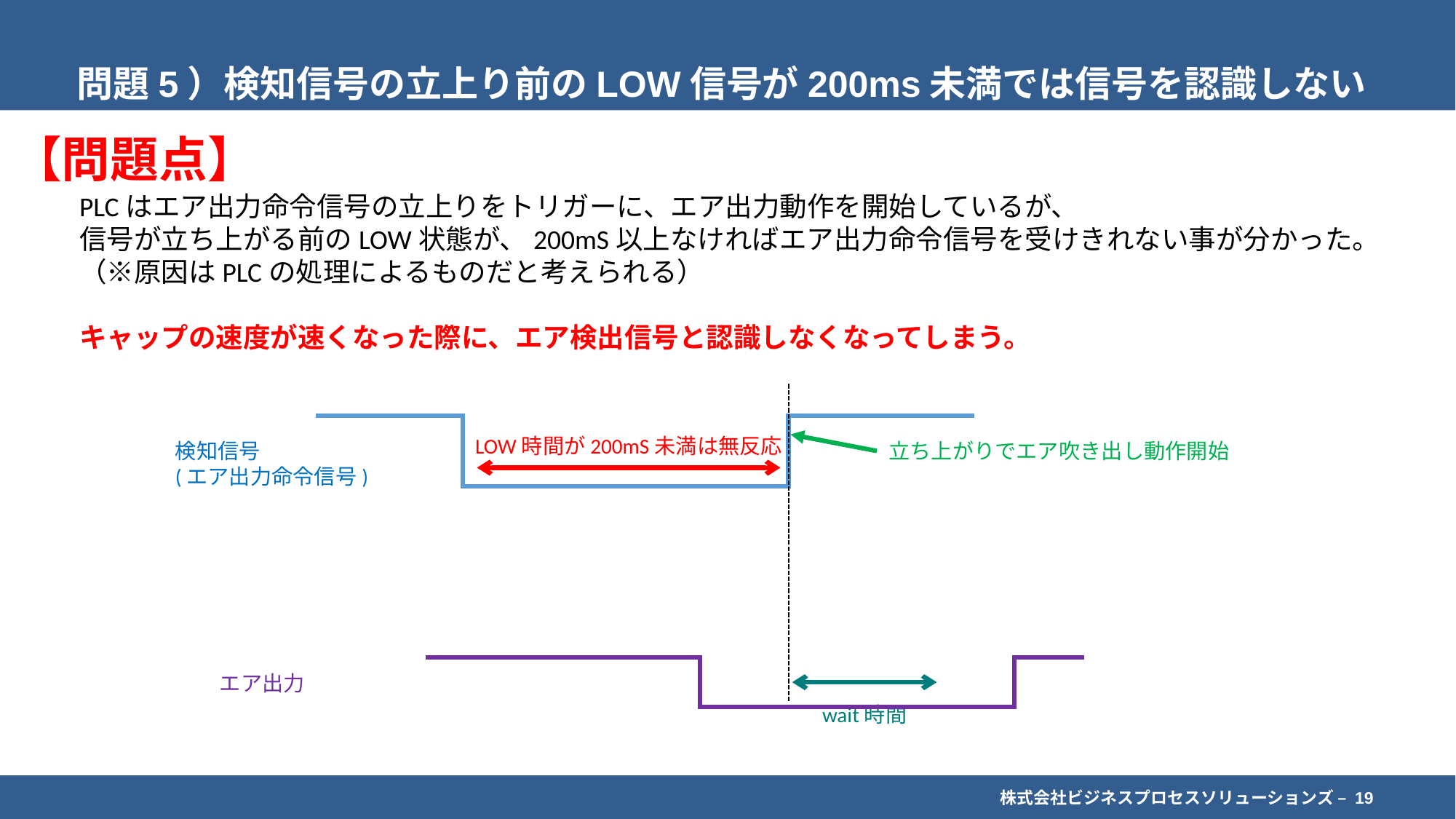

# 問題5）検知信号の立上り前のLOW信号が200ms未満では信号を認識しない
【問題点】
PLCはエア出力命令信号の立上りをトリガーに、エア出力動作を開始しているが、
信号が立ち上がる前のLOW状態が、200mS以上なければエア出力命令信号を受けきれない事が分かった。
（※原因はPLCの処理によるものだと考えられる）

キャップの速度が速くなった際に、エア検出信号と認識しなくなってしまう。
立ち上がりでエア吹き出し動作開始
検知信号
(エア出力命令信号)
エア出力
LOW時間が200mS未満は無反応
wait時間
株式会社ビジネスプロセスソリューションズ – 19